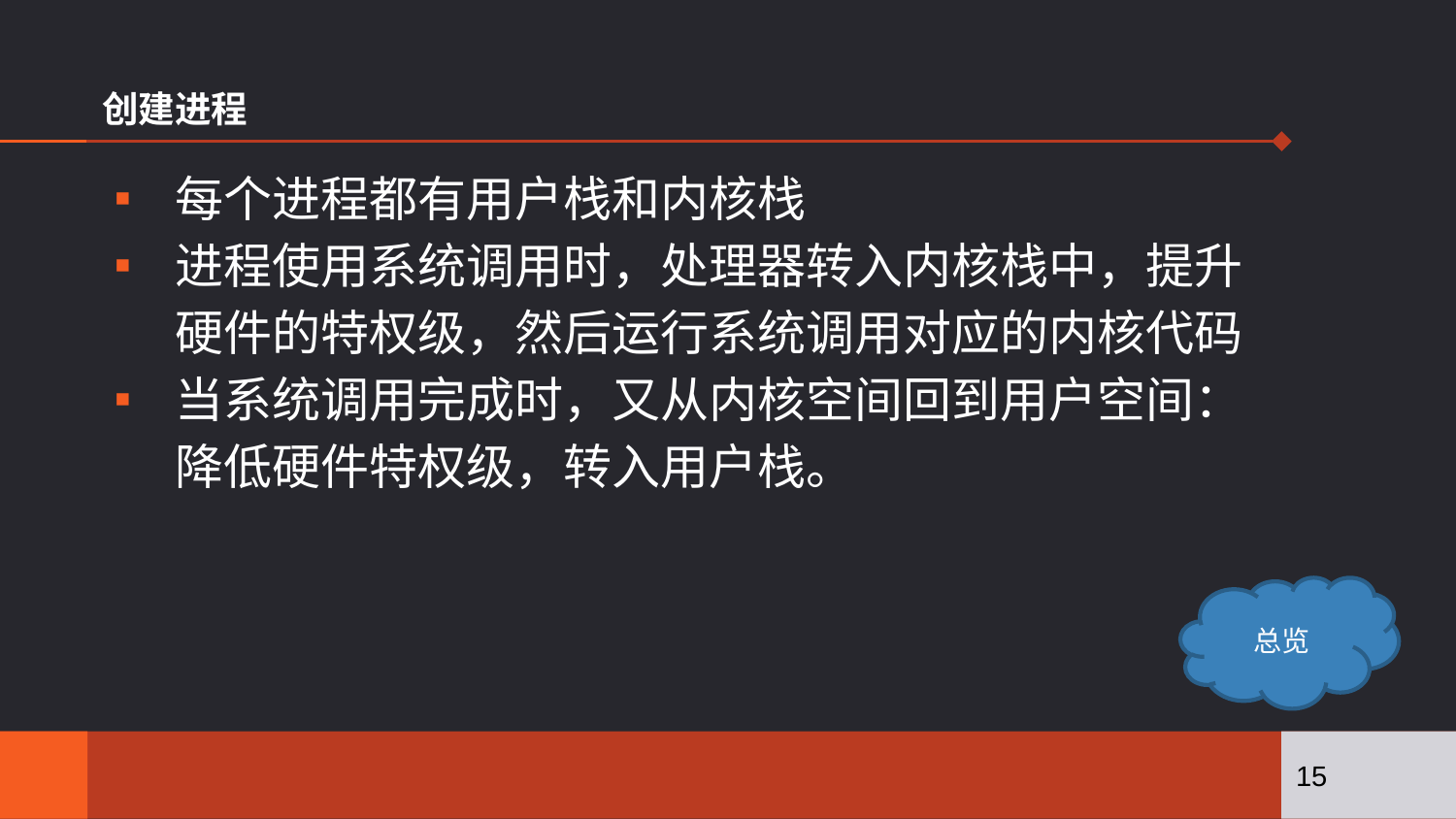

# 创建进程
每个进程都有用户栈和内核栈
进程使用系统调用时，处理器转入内核栈中，提升硬件的特权级，然后运行系统调用对应的内核代码
当系统调用完成时，又从内核空间回到用户空间：降低硬件特权级，转入用户栈。

总览
15